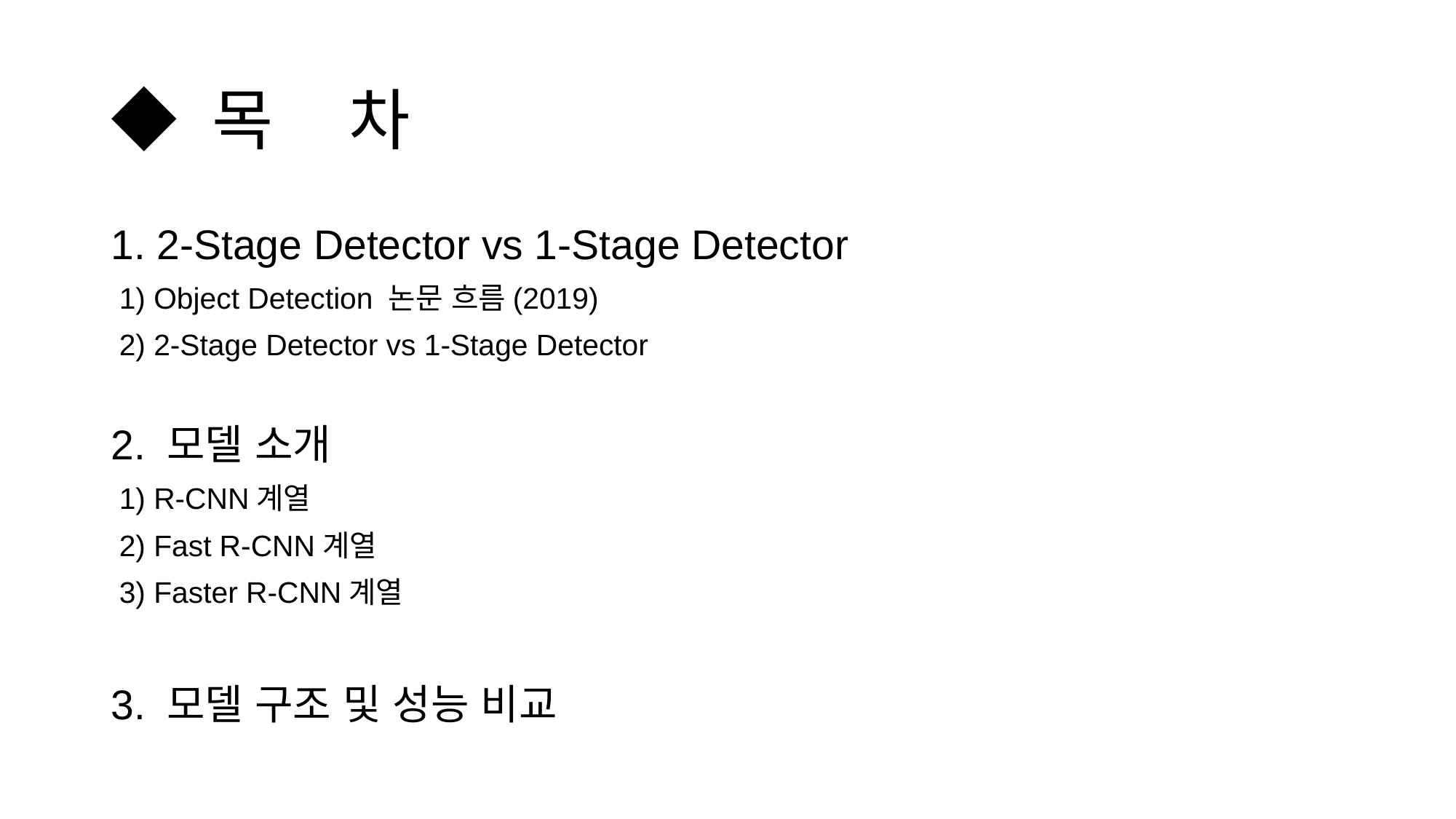

# ◆ 목    차
1. 2-Stage Detector vs 1-Stage Detector
 1) Object Detection 논문 흐름(2019)
 2) 2-Stage Detector vs 1-Stage Detector

2. 모델 소개
 1) R-CNN계열
 2) Fast R-CNN계열
 3) Faster R-CNN계열

3. 모델 구조 및 성능 비교